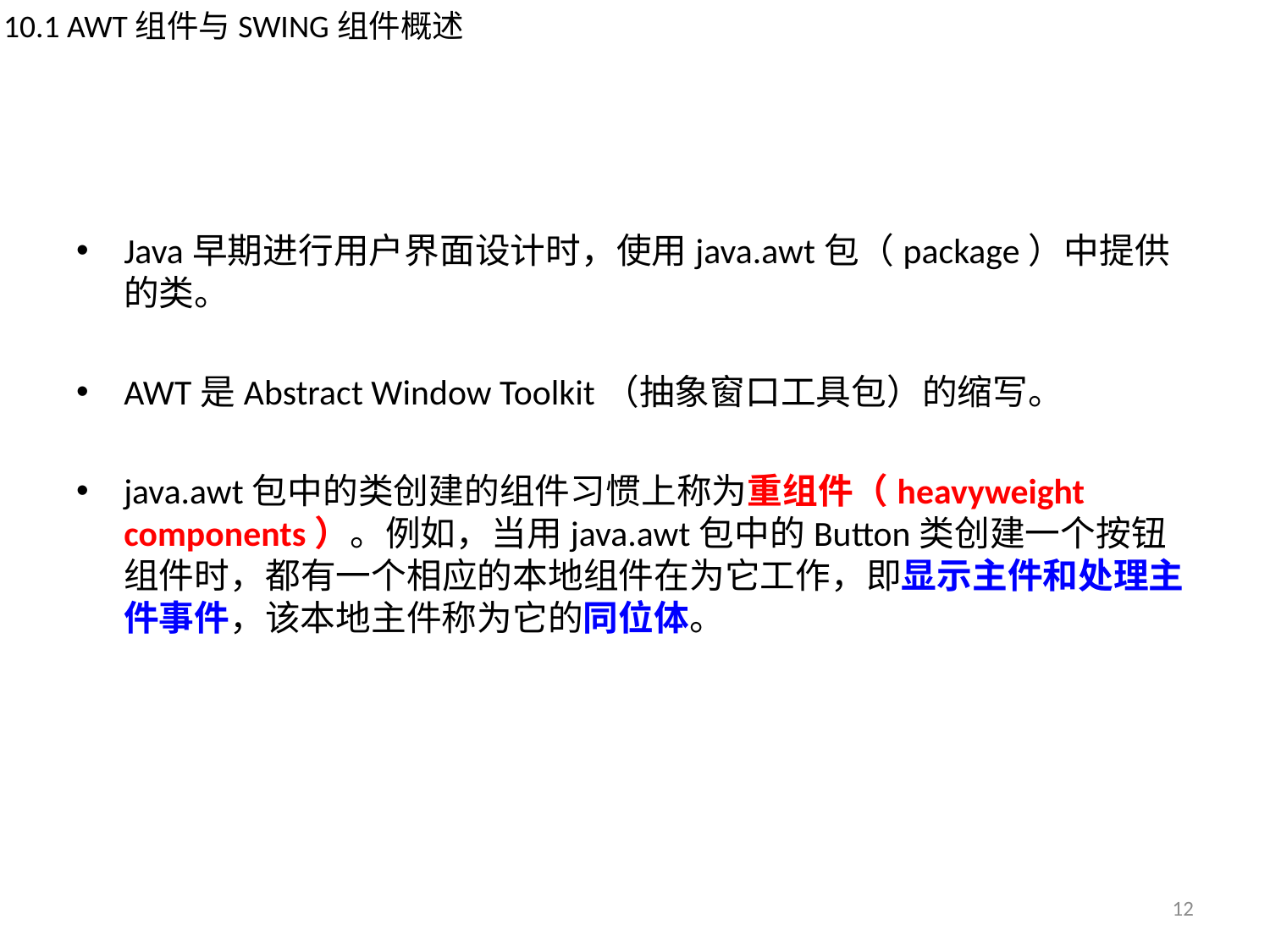

10.1 AWT组件与SWING组件概述
#
Java早期进行用户界面设计时，使用java.awt包（package）中提供的类。

AWT是Abstract Window Toolkit（抽象窗口工具包）的缩写。

java.awt包中的类创建的组件习惯上称为重组件（heavyweight components）。例如，当用java.awt包中的Button类创建一个按钮组件时，都有一个相应的本地组件在为它工作，即显示主件和处理主件事件，该本地主件称为它的同位体。

12